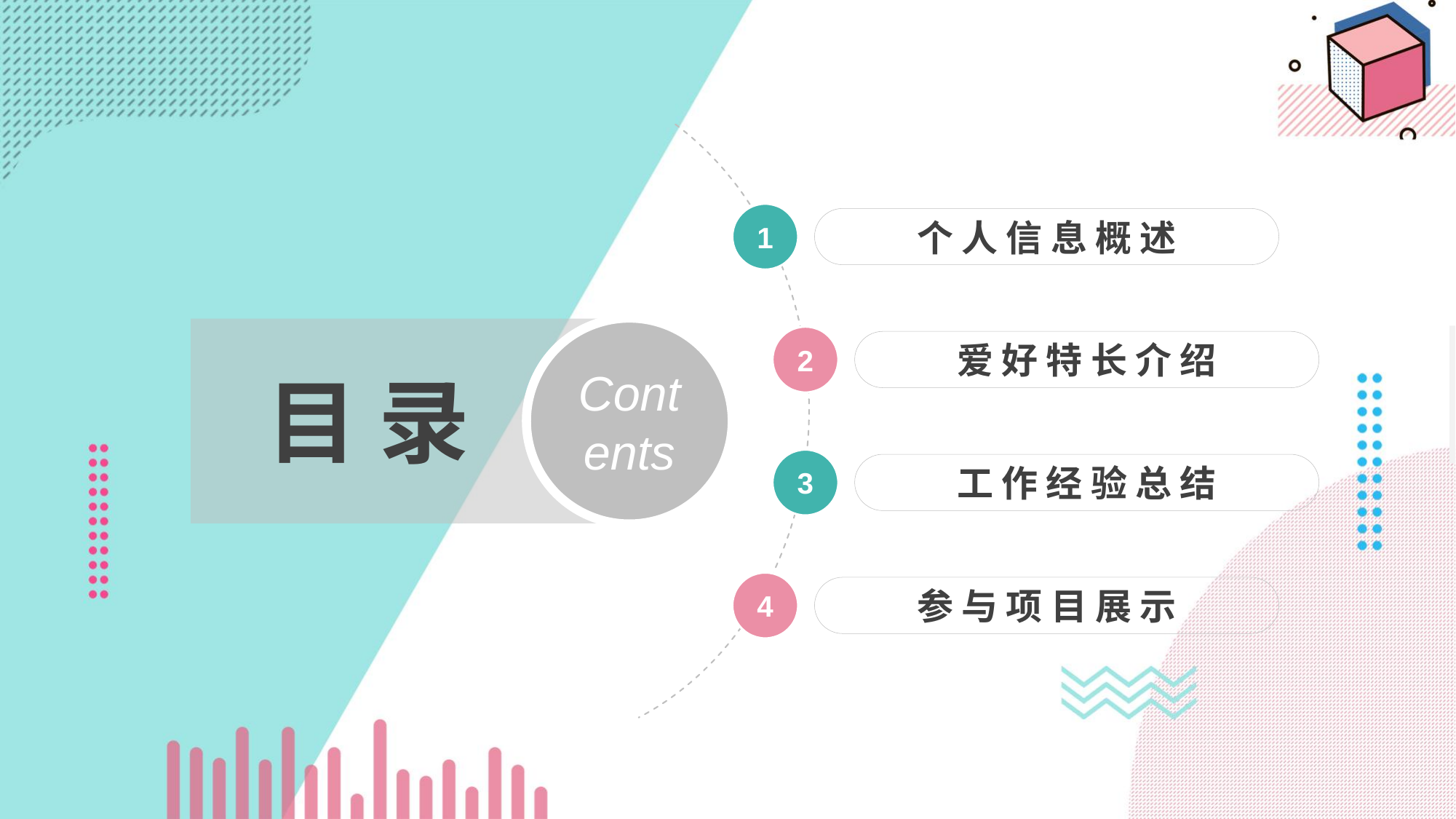

1
个 人 信 息 概 述
2
爱 好 特 长 介 绍
3
工 作 经 验 总 结
4
参 与 项 目 展 示
https://www.ypppt.com/
Contents

目 录